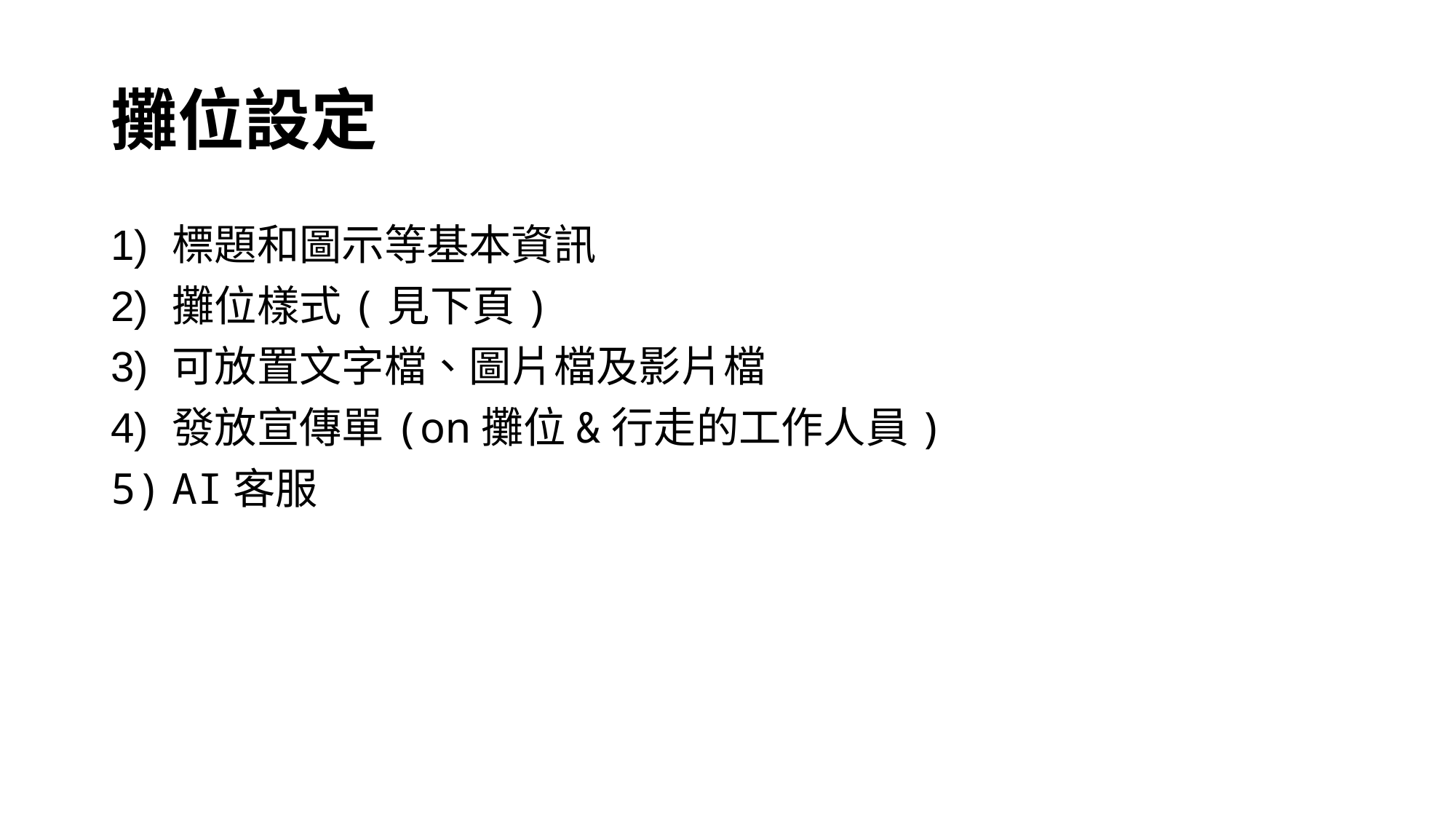

# 攤位設定
標題和圖示等基本資訊
攤位樣式(見下頁)
可放置文字檔、圖片檔及影片檔
發放宣傳單(on攤位&行走的工作人員)
AI客服